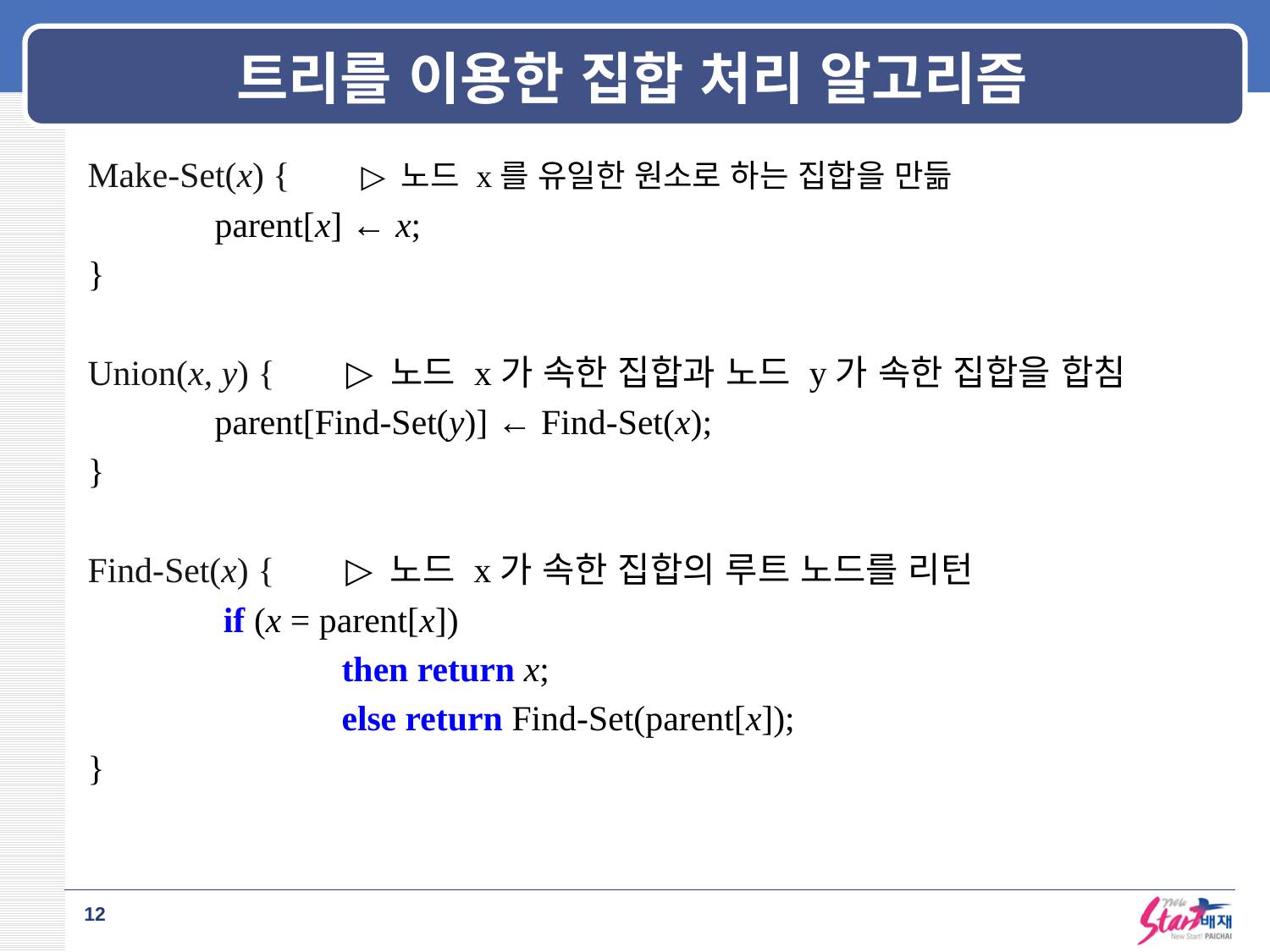

# 트리를 이용한 집합 처리 알고리즘
Make-Set(x) {        ▷ 노드 x를 유일한 원소로 하는 집합을 만듦
	parent[x] ← x;
}

Union(x, y) {        ▷ 노드 x가 속한 집합과 노드 y가 속한 집합을 합침
	parent[Find-Set(y)] ← Find-Set(x);
}

Find-Set(x) {        ▷ 노드 x가 속한 집합의 루트 노드를 리턴
	 if (x = parent[x])
		then return x;
		else return Find-Set(parent[x]);
}

12